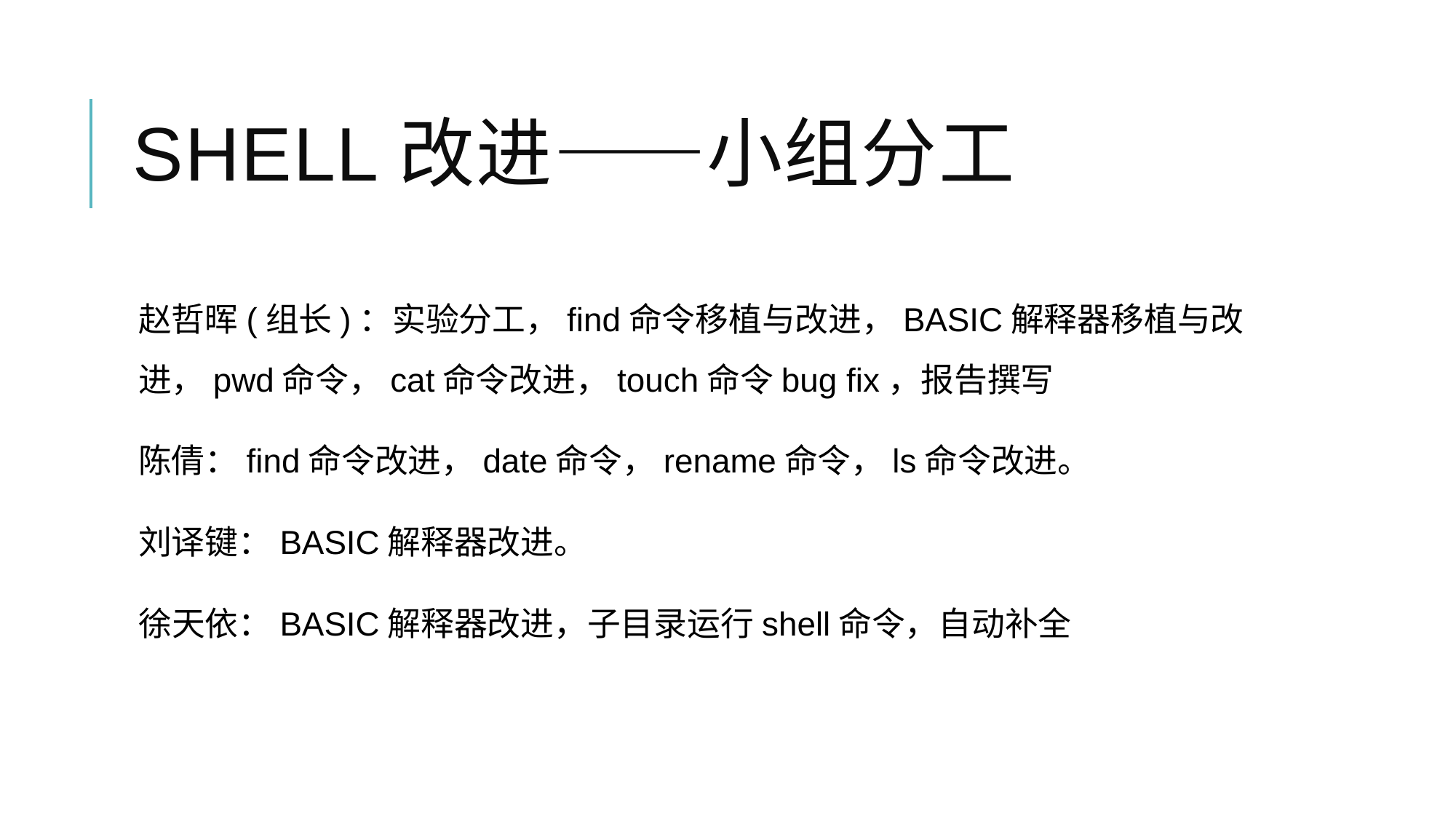

# SHell改进——小组分工
赵哲晖(组长)：实验分工，find命令移植与改进，BASIC解释器移植与改进，pwd命令，cat命令改进，touch命令bug fix，报告撰写
陈倩：find命令改进，date命令，rename命令，ls命令改进。
刘译键：BASIC解释器改进。
徐天依：BASIC解释器改进，子目录运行shell命令，自动补全